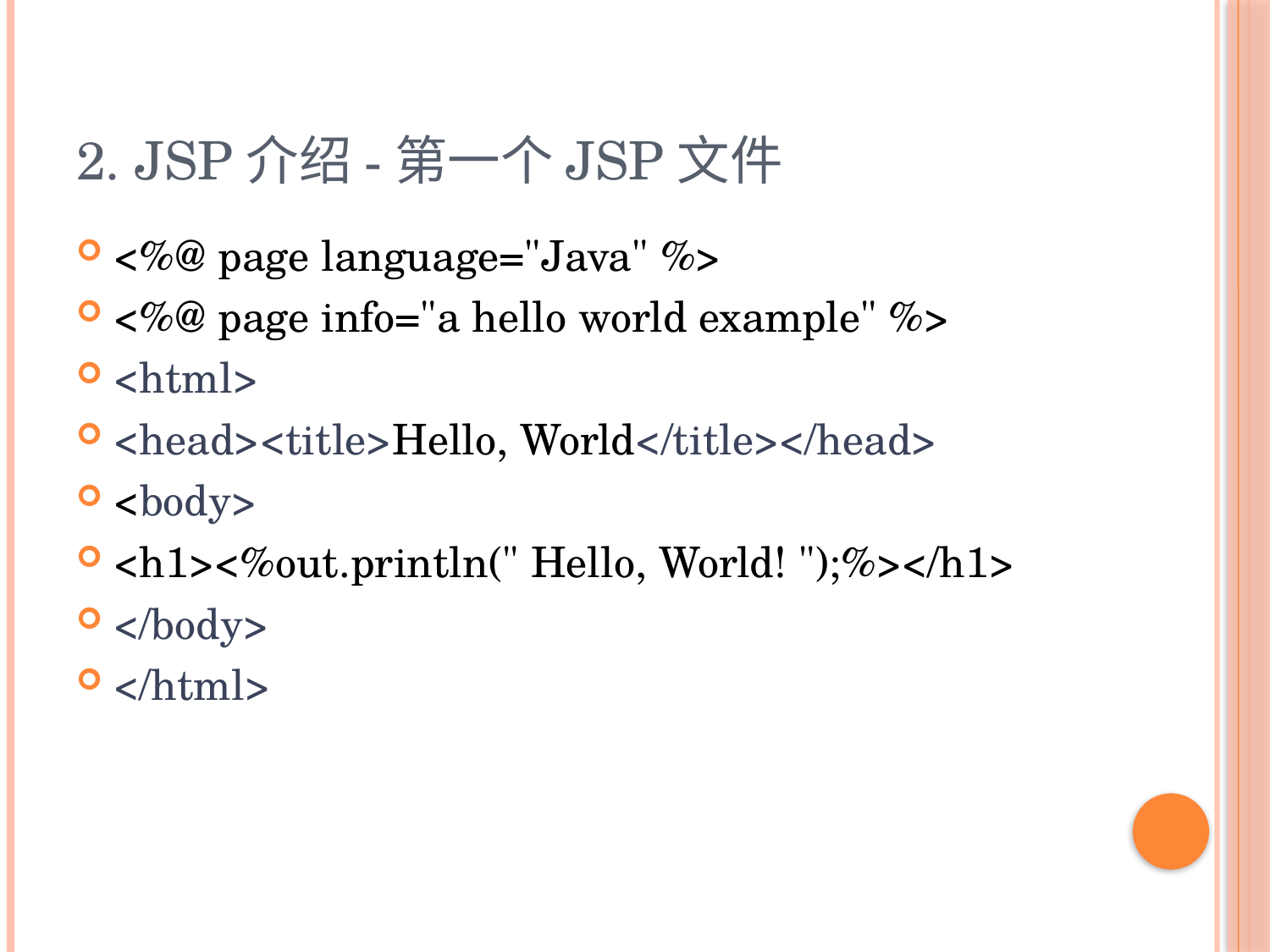

2. JSP介绍-第一个JSP文件
<%@ page language="Java" %>
<%@ page info="a hello world example" %>
<html>
<head><title>Hello, World</title></head>
<body>
<h1><%out.println(" Hello, World! ");%></h1>
</body>
</html>